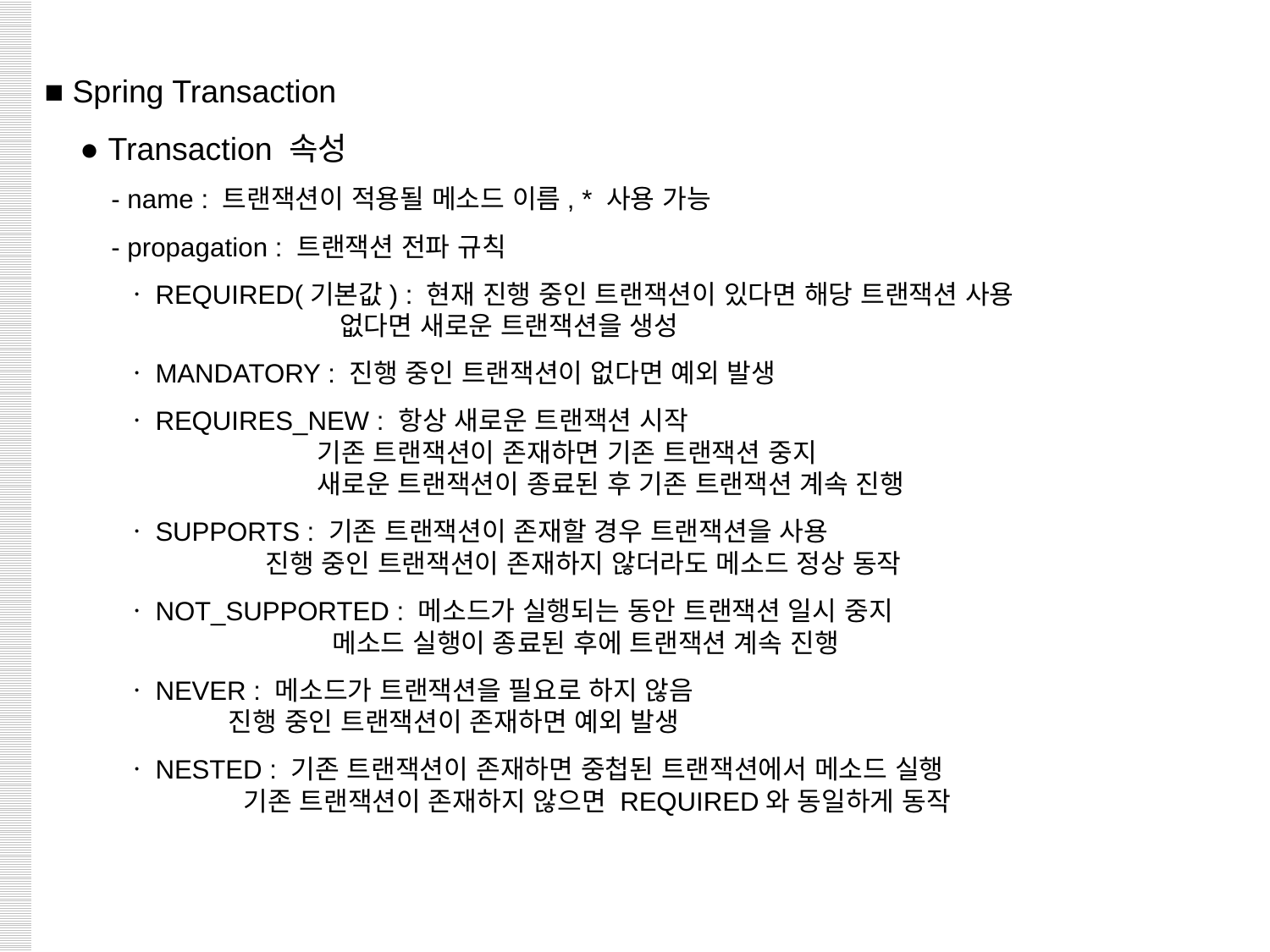

■ Spring Transaction
    ● Transaction 속성
         - name : 트랜잭션이 적용될 메소드 이름, * 사용 가능
         - propagation : 트랜잭션 전파 규칙
          ㆍREQUIRED(기본값) : 현재 진행 중인 트랜잭션이 있다면 해당 트랜잭션 사용
                                       없다면 새로운 트랜잭션을 생성
          ㆍMANDATORY : 진행 중인 트랜잭션이 없다면 예외 발생
          ㆍREQUIRES_NEW : 항상 새로운 트랜잭션 시작
                                    기존 트랜잭션이 존재하면 기존 트랜잭션 중지
                                    새로운 트랜잭션이 종료된 후 기존 트랜잭션 계속 진행
          ㆍSUPPORTS : 기존 트랜잭션이 존재할 경우 트랜잭션을 사용
                             진행 중인 트랜잭션이 존재하지 않더라도 메소드 정상 동작
          ㆍNOT_SUPPORTED : 메소드가 실행되는 동안 트랜잭션 일시 중지
                                      메소드 실행이 종료된 후에 트랜잭션 계속 진행
          ㆍNEVER : 메소드가 트랜잭션을 필요로 하지 않음
                        진행 중인 트랜잭션이 존재하면 예외 발생
          ㆍNESTED : 기존 트랜잭션이 존재하면 중첩된 트랜잭션에서 메소드 실행
                          기존 트랜잭션이 존재하지 않으면 REQUIRED와 동일하게 동작